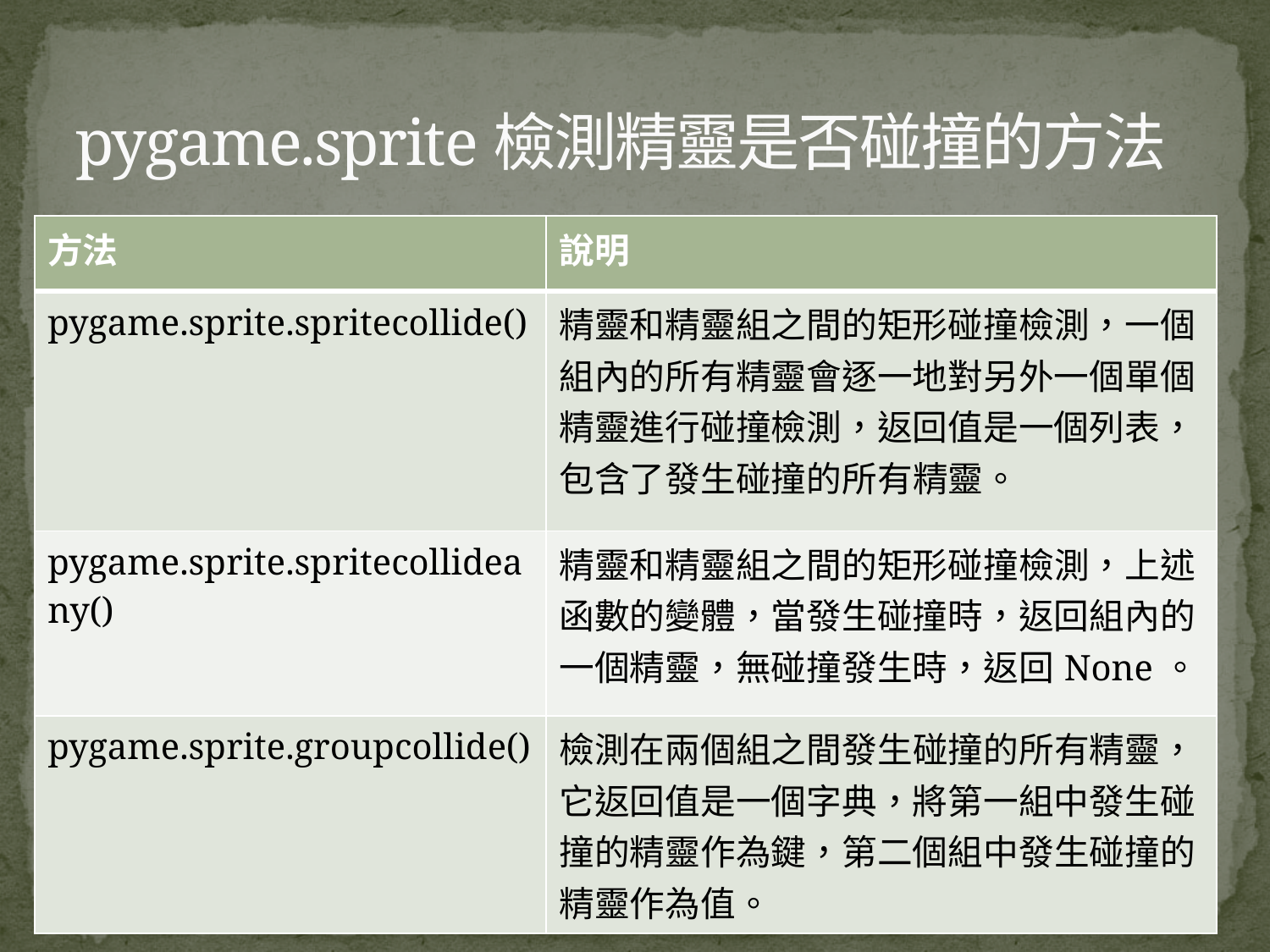

# pygame.sprite檢測精靈是否碰撞的方法
| 方法 | 說明 |
| --- | --- |
| pygame.sprite.spritecollide() | 精靈和精靈組之間的矩形碰撞檢測，一個組內的所有精靈會逐一地對另外一個單個精靈進行碰撞檢測，返回值是一個列表，包含了發生碰撞的所有精靈。 |
| pygame.sprite.spritecollideany() | 精靈和精靈組之間的矩形碰撞檢測，上述函數的變體，當發生碰撞時，返回組內的一個精靈，無碰撞發生時，返回None。 |
| pygame.sprite.groupcollide() | 檢測在兩個組之間發生碰撞的所有精靈，它返回值是一個字典，將第一組中發生碰撞的精靈作為鍵，第二個組中發生碰撞的精靈作為值。 |